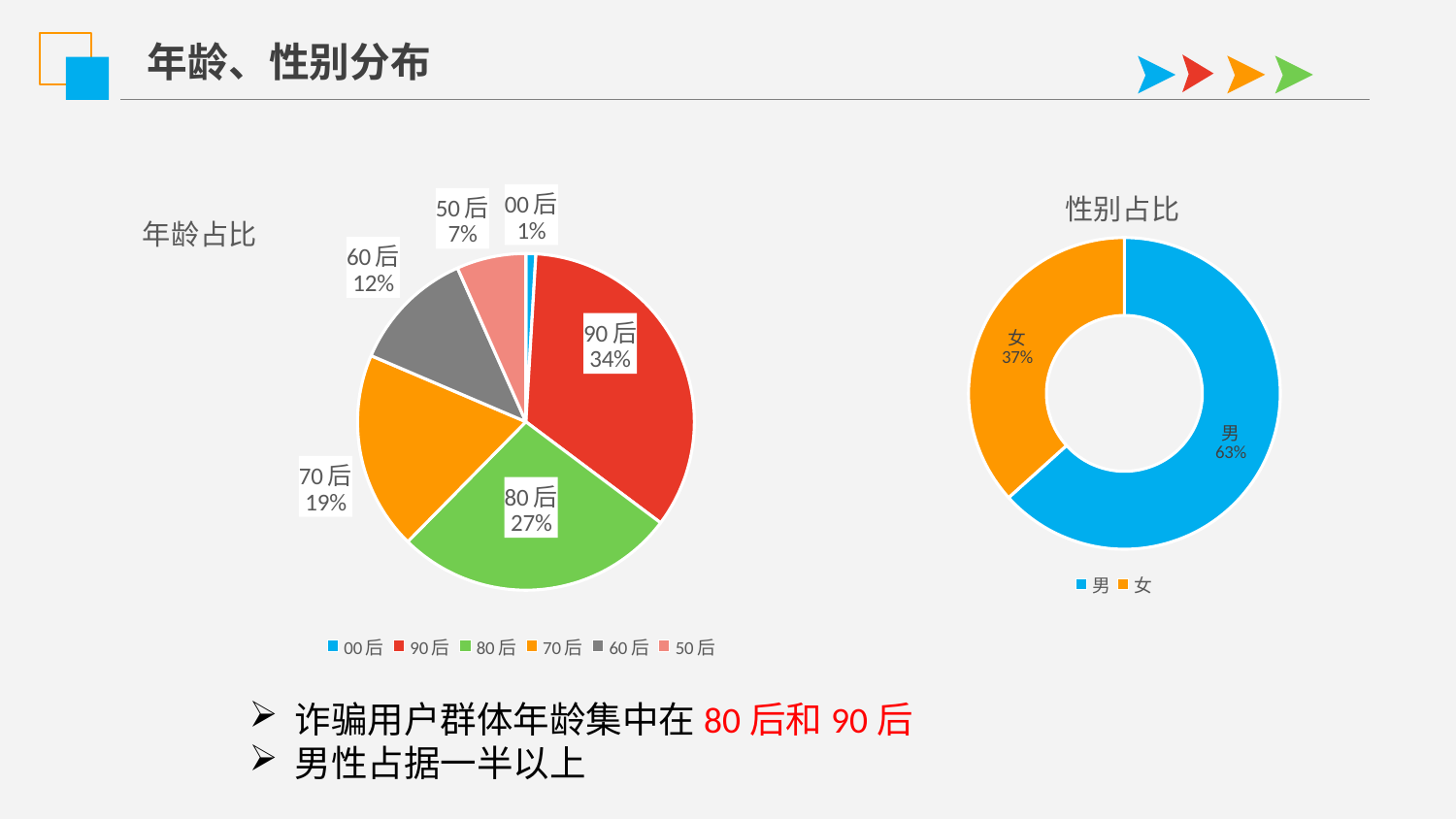

年龄、性别分布

### Chart: 年龄占比

| Category |  |
|---|---|
| 00后 | 0.009523809523809525 |
| 90后 | 0.34285714285714286 |
| 80后 | 0.2714285714285714 |
| 70后 | 0.19047619047619047 |
| 60后 | 0.11904761904761904 |
| 50后 | 0.06666666666666667 |

### Chart: 性别占比

| Category |  |
|---|---|
| 男 | 133.0 |
| 女 | 77.0 |
诈骗用户群体年龄集中在80后和90后
男性占据一半以上
延迟符号